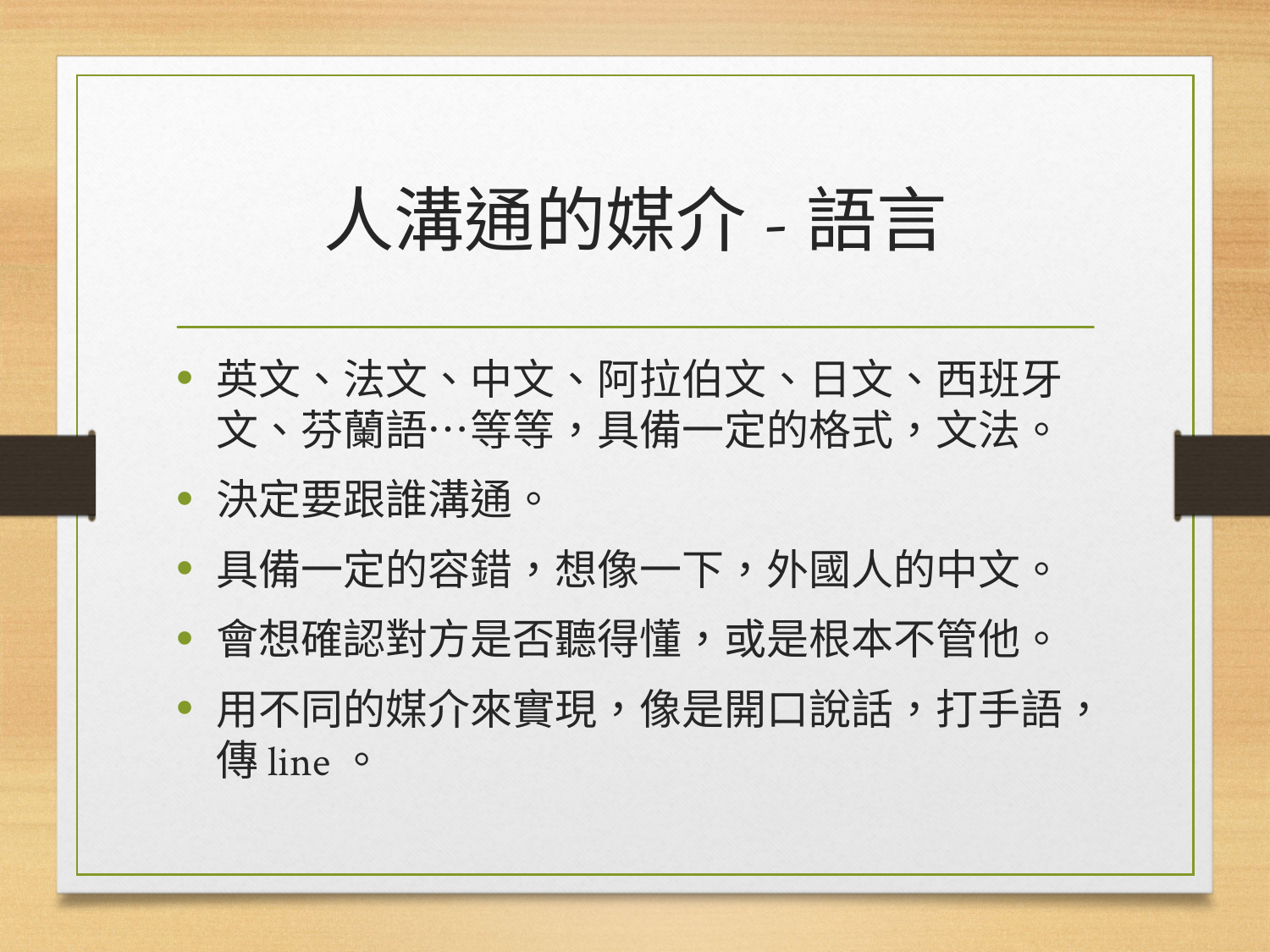

# 人溝通的媒介-語言
英文、法文、中文、阿拉伯文、日文、西班牙文、芬蘭語…等等，具備一定的格式，文法。
決定要跟誰溝通。
具備一定的容錯，想像一下，外國人的中文。
會想確認對方是否聽得懂，或是根本不管他。
用不同的媒介來實現，像是開口說話，打手語，傳line。